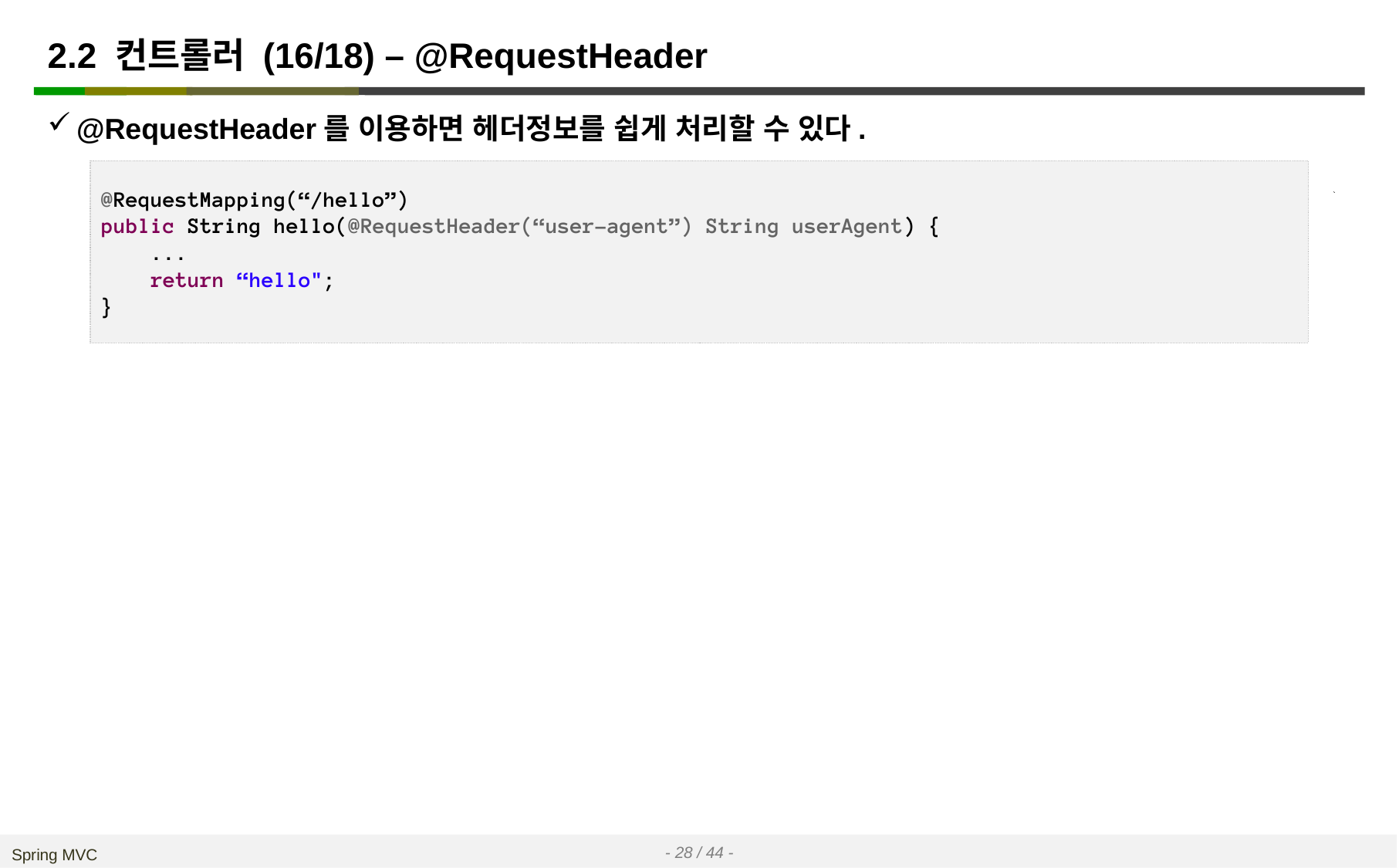

# 2.2 컨트롤러 (16/18) – @RequestHeader
@RequestHeader를 이용하면 헤더정보를 쉽게 처리할 수 있다.
@RequestMapping(“/hello”)
public String hello(@RequestHeader(“user-agent”) String userAgent) {
    ...
    return “hello";
}